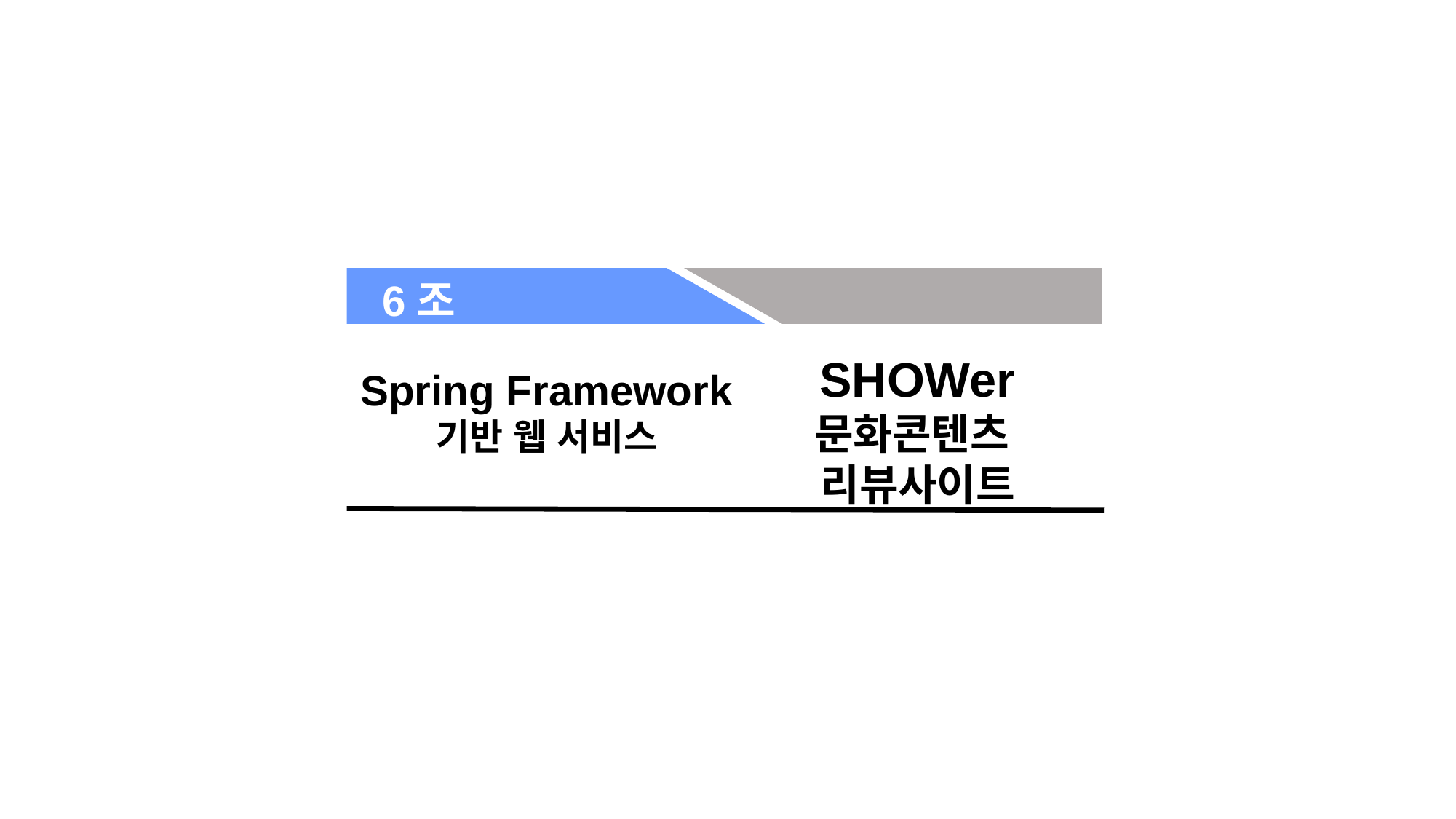

6조

SHOWer
문화콘텐츠
리뷰사이트
Spring Framework 기반 웹 서비스